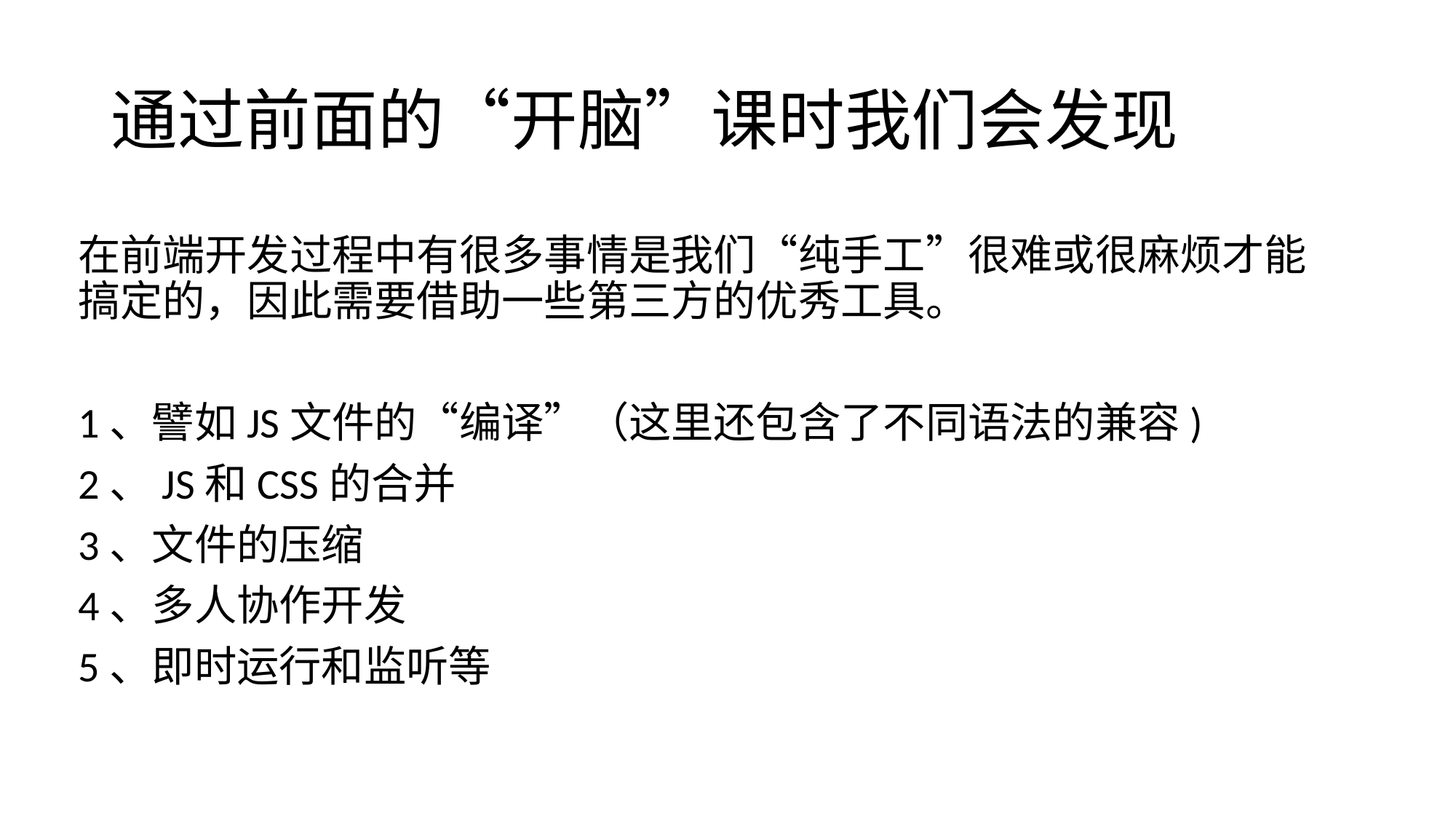

# 通过前面的“开脑”课时我们会发现

在前端开发过程中有很多事情是我们“纯手工”很难或很麻烦才能搞定的，因此需要借助一些第三方的优秀工具。

1、譬如JS文件的“编译”（这里还包含了不同语法的兼容)
2、JS和CSS的合并
3、文件的压缩
4、多人协作开发
5、即时运行和监听等